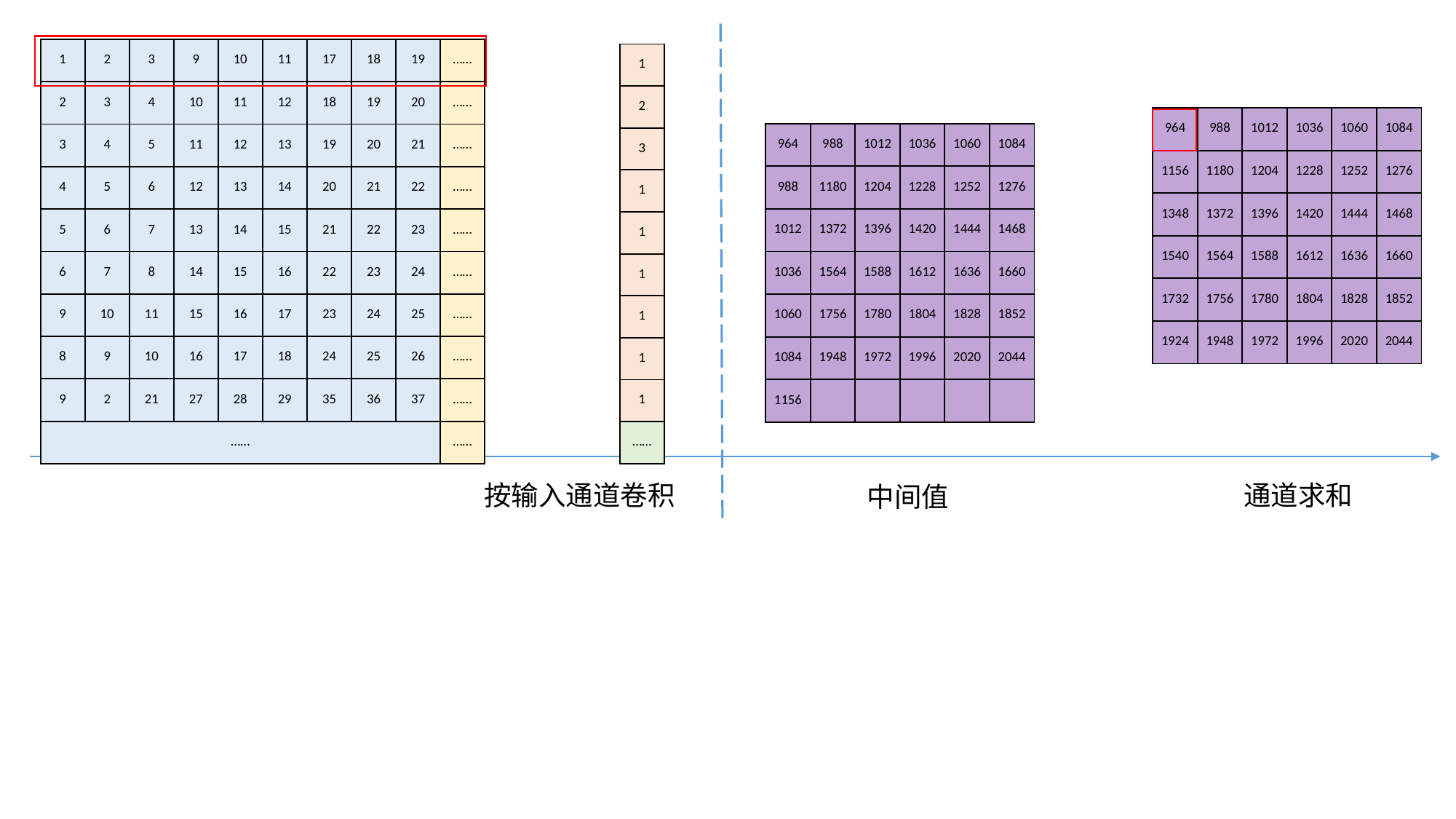

| 1 | 2 | 3 | 9 | 10 | 11 | 17 | 18 | 19 | …… |
| --- | --- | --- | --- | --- | --- | --- | --- | --- | --- |
| 2 | 3 | 4 | 10 | 11 | 12 | 18 | 19 | 20 | …… |
| 3 | 4 | 5 | 11 | 12 | 13 | 19 | 20 | 21 | …… |
| 4 | 5 | 6 | 12 | 13 | 14 | 20 | 21 | 22 | …… |
| 5 | 6 | 7 | 13 | 14 | 15 | 21 | 22 | 23 | …… |
| 6 | 7 | 8 | 14 | 15 | 16 | 22 | 23 | 24 | …… |
| 9 | 10 | 11 | 15 | 16 | 17 | 23 | 24 | 25 | …… |
| 8 | 9 | 10 | 16 | 17 | 18 | 24 | 25 | 26 | …… |
| 9 | 2 | 21 | 27 | 28 | 29 | 35 | 36 | 37 | …… |
| …… |  |  |  |  |  |  |  |  | …… |
| 1 |
| --- |
| 2 |
| 3 |
| 1 |
| 1 |
| 1 |
| 1 |
| 1 |
| 1 |
| …… |
| 964 | 988 | 1012 | 1036 | 1060 | 1084 |
| --- | --- | --- | --- | --- | --- |
| 1156 | 1180 | 1204 | 1228 | 1252 | 1276 |
| 1348 | 1372 | 1396 | 1420 | 1444 | 1468 |
| 1540 | 1564 | 1588 | 1612 | 1636 | 1660 |
| 1732 | 1756 | 1780 | 1804 | 1828 | 1852 |
| 1924 | 1948 | 1972 | 1996 | 2020 | 2044 |

| 964 | 988 | 1012 | 1036 | 1060 | 1084 |
| --- | --- | --- | --- | --- | --- |
| 988 | 1180 | 1204 | 1228 | 1252 | 1276 |
| 1012 | 1372 | 1396 | 1420 | 1444 | 1468 |
| 1036 | 1564 | 1588 | 1612 | 1636 | 1660 |
| 1060 | 1756 | 1780 | 1804 | 1828 | 1852 |
| 1084 | 1948 | 1972 | 1996 | 2020 | 2044 |
| 1156 |  |  |  |  |  |
输入特征图
按输入通道卷积
通道求和
中间值